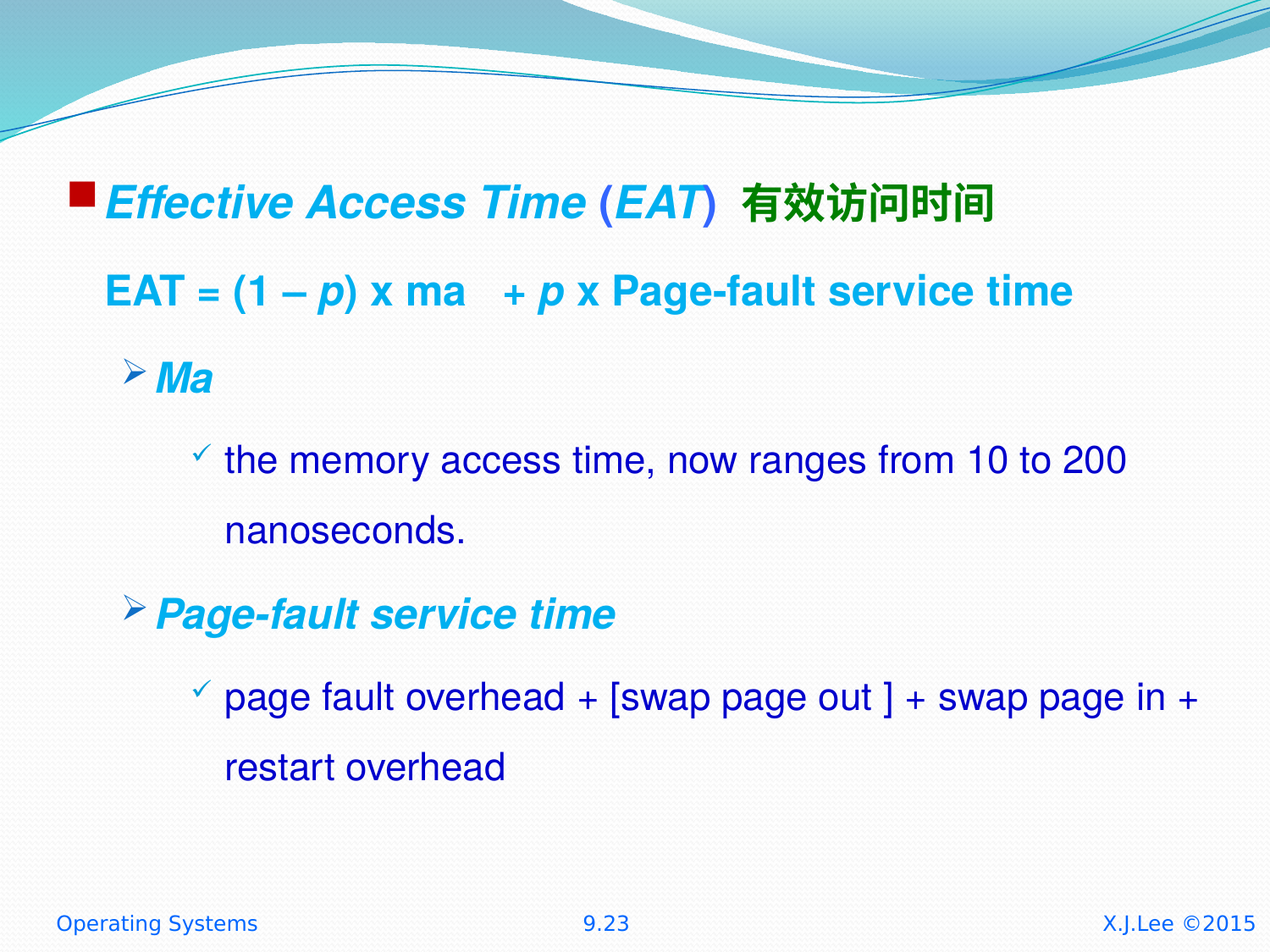

#
Effective Access Time (EAT) 有效访问时间
	EAT = (1 – p) x ma   + p x Page-fault service time
Ma
the memory access time, now ranges from 10 to 200 nanoseconds.
Page-fault service time
page fault overhead + [swap page out ] + swap page in + restart overhead
Operating Systems
9.23
X.J.Lee ©2015